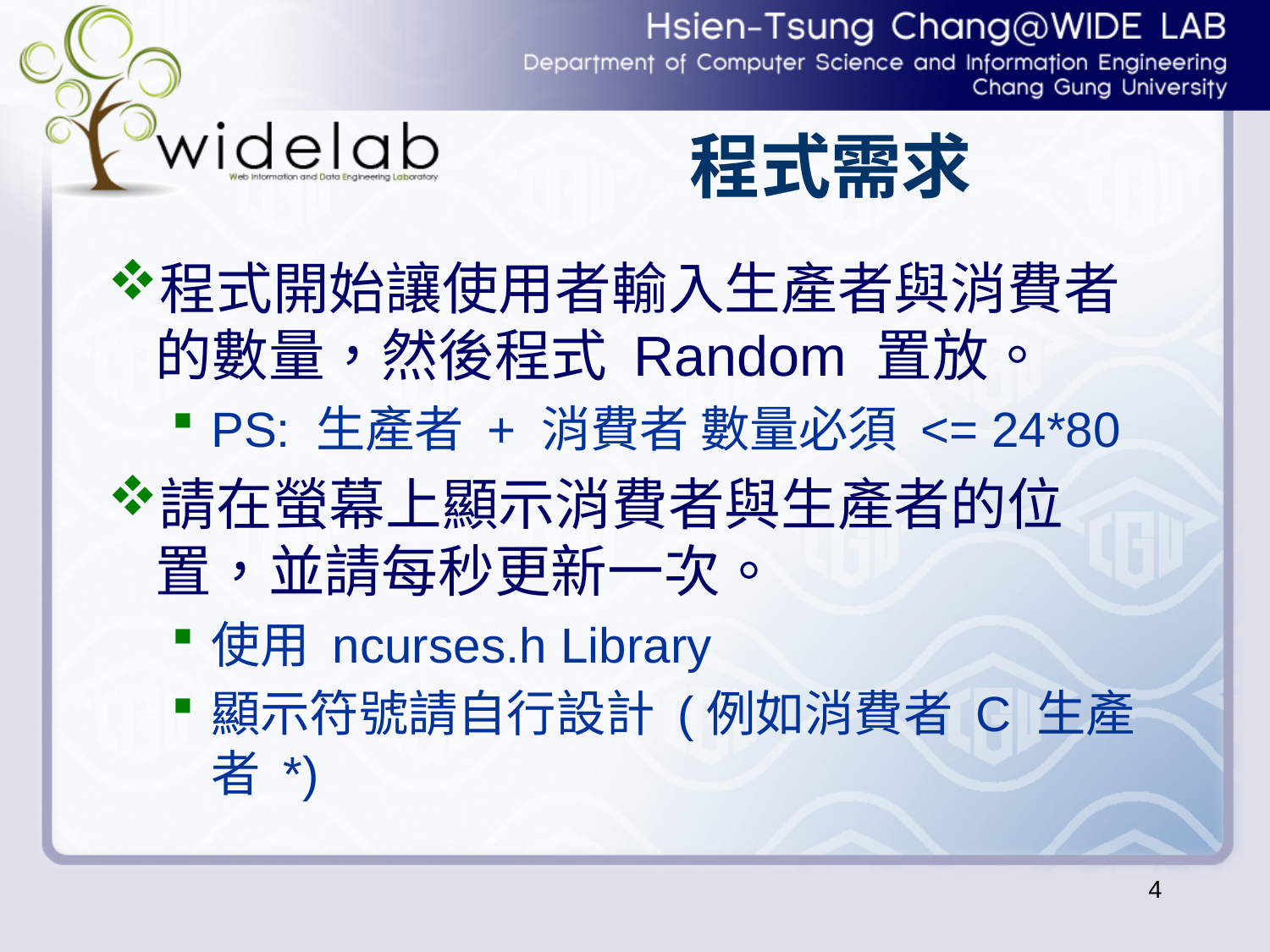

# 程式需求
程式開始讓使用者輸入生產者與消費者的數量，然後程式 Random 置放。
PS: 生產者 + 消費者 數量必須 <= 24*80
請在螢幕上顯示消費者與生產者的位置，並請每秒更新一次。
使用 ncurses.h Library
顯示符號請自行設計 (例如消費者 C 生產者 *)
4